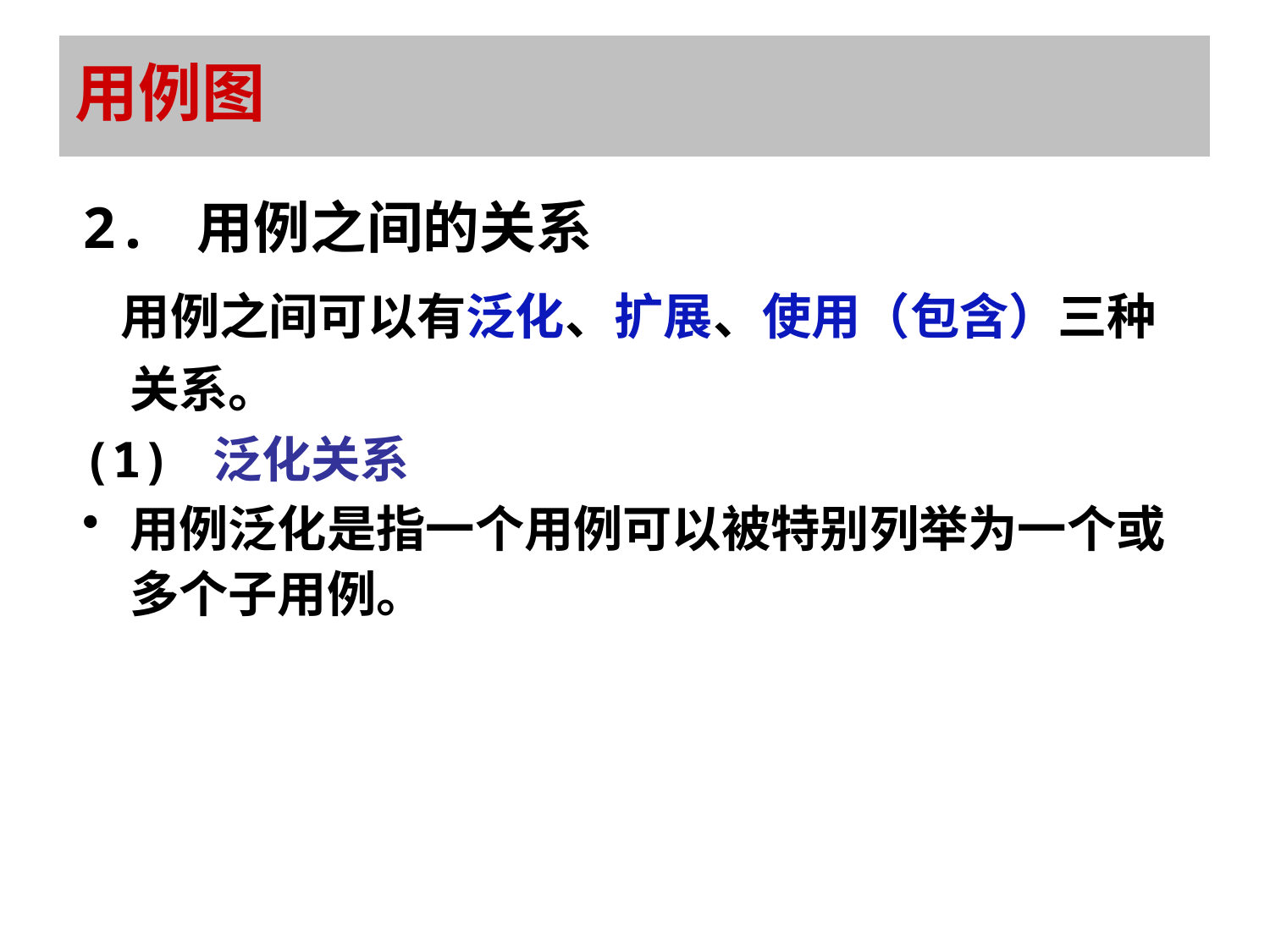

# 用例图
2. 用例之间的关系
  用例之间可以有泛化、扩展、使用（包含）三种关系。
(1) 泛化关系
用例泛化是指一个用例可以被特别列举为一个或多个子用例。